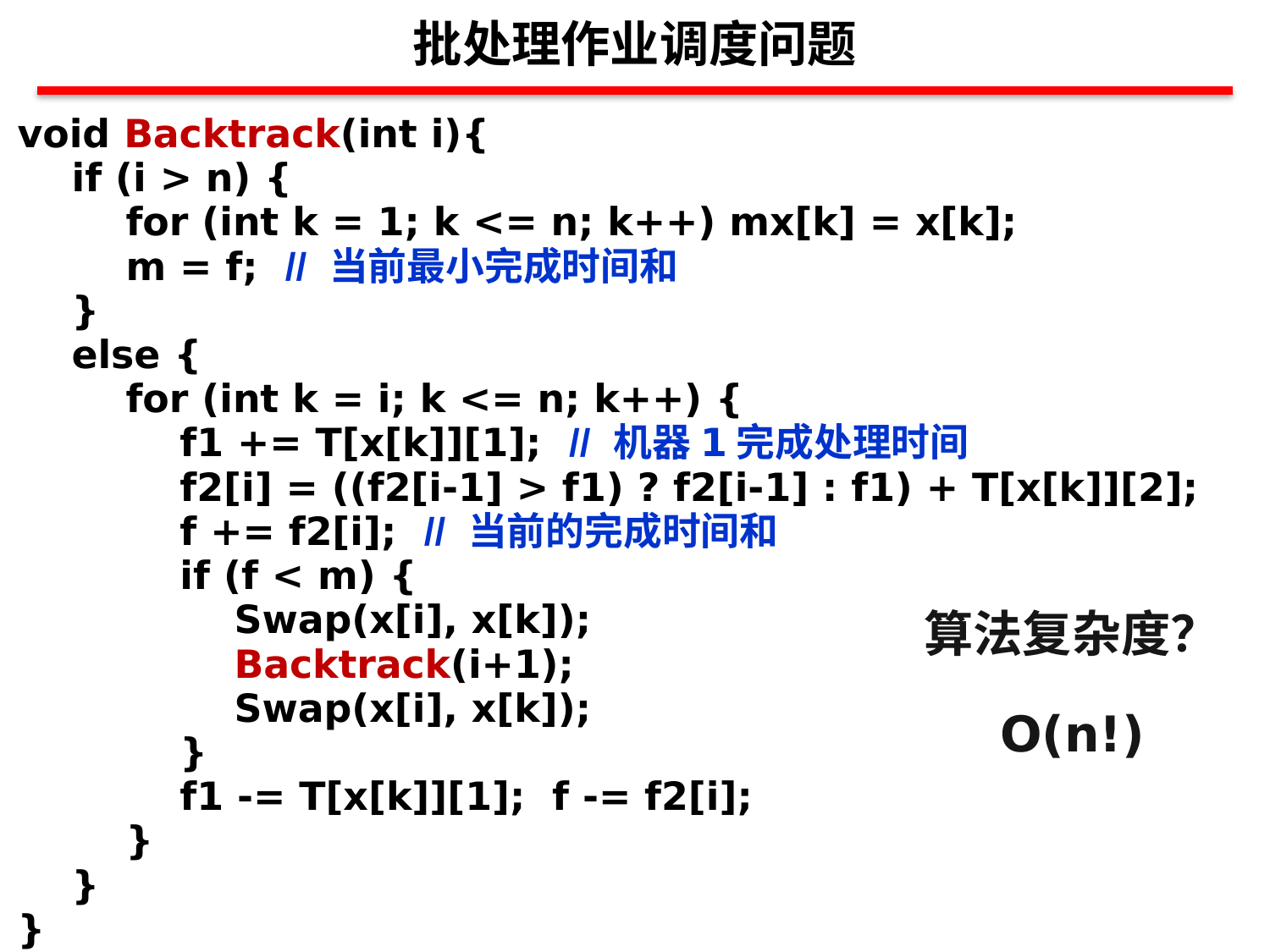

批处理作业调度问题
void Backtrack(int i){
    if (i > n) {
        for (int k = 1; k <= n; k++) mx[k] = x[k];
        m = f;  // 当前最小完成时间和
    }
    else {
        for (int k = i; k <= n; k++) {
            f1 += T[x[k]][1];  // 机器1完成处理时间
            f2[i] = ((f2[i-1] > f1) ? f2[i-1] : f1) + T[x[k]][2];
            f += f2[i];  // 当前的完成时间和
            if (f < m) {
                Swap(x[i], x[k]);
                Backtrack(i+1);
                Swap(x[i], x[k]);
            }
            f1 -= T[x[k]][1];  f -= f2[i];
        }
    }
}
算法复杂度？
O(n!)